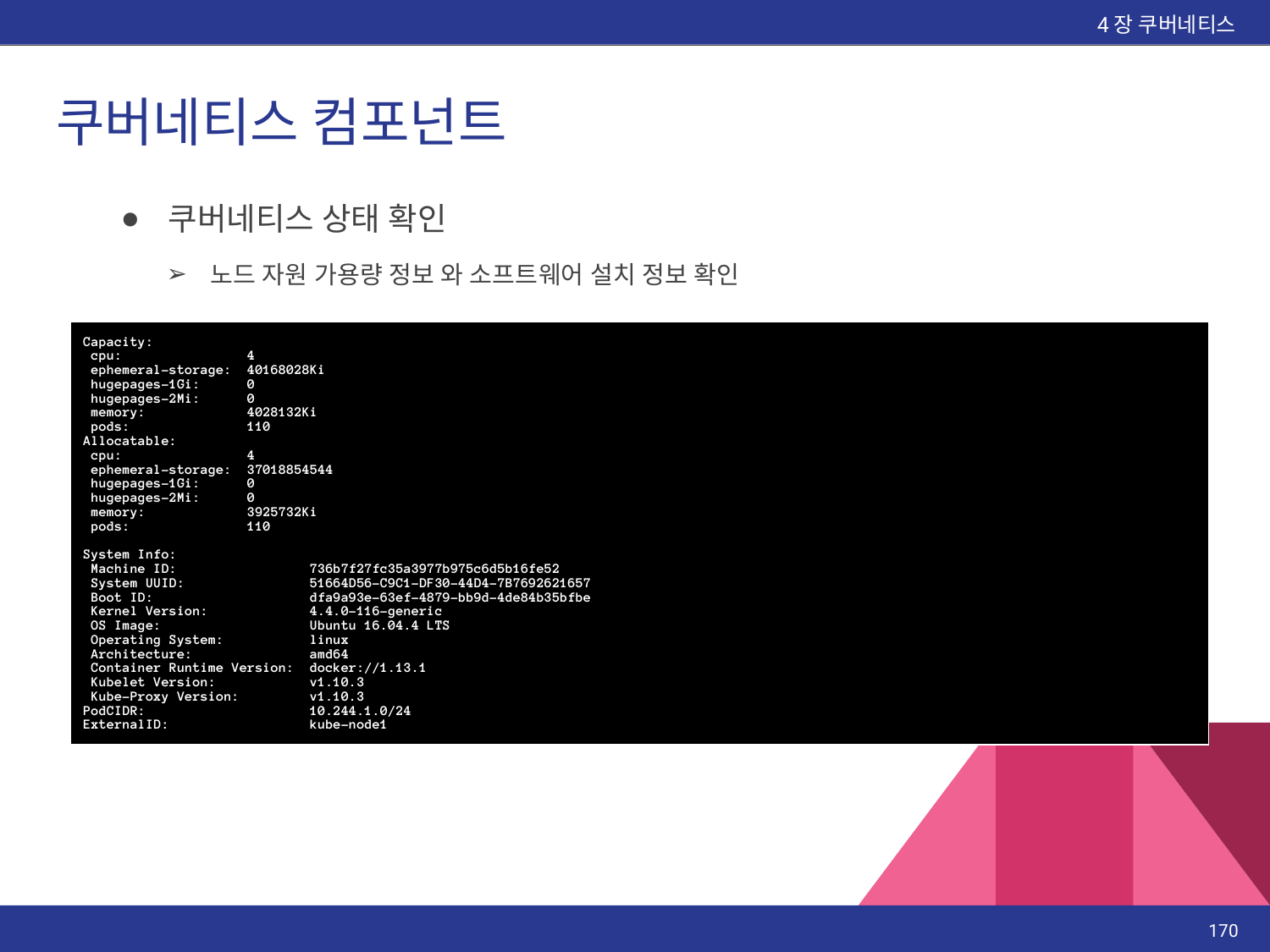

4장 쿠버네티스

# 쿠버네티스 컴포넌트
쿠버네티스 상태 확인
노드 자원 가용량 정보 와 소프트웨어 설치 정보 확인
| Capacity: cpu: 4 ephemeral-storage: 40168028Ki hugepages-1Gi: 0 hugepages-2Mi: 0 memory: 4028132Ki pods: 110 Allocatable: cpu: 4 ephemeral-storage: 37018854544 hugepages-1Gi: 0 hugepages-2Mi: 0 memory: 3925732Ki pods: 110 System Info: Machine ID: 736b7f27fc35a3977b975c6d5b16fe52 System UUID: 51664D56-C9C1-DF30-44D4-7B7692621657 Boot ID: dfa9a93e-63ef-4879-bb9d-4de84b35bfbe Kernel Version: 4.4.0-116-generic OS Image: Ubuntu 16.04.4 LTS Operating System: linux Architecture: amd64 Container Runtime Version: docker://1.13.1 Kubelet Version: v1.10.3 Kube-Proxy Version: v1.10.3 PodCIDR: 10.244.1.0/24 ExternalID: kube-node1 |
| --- |
170